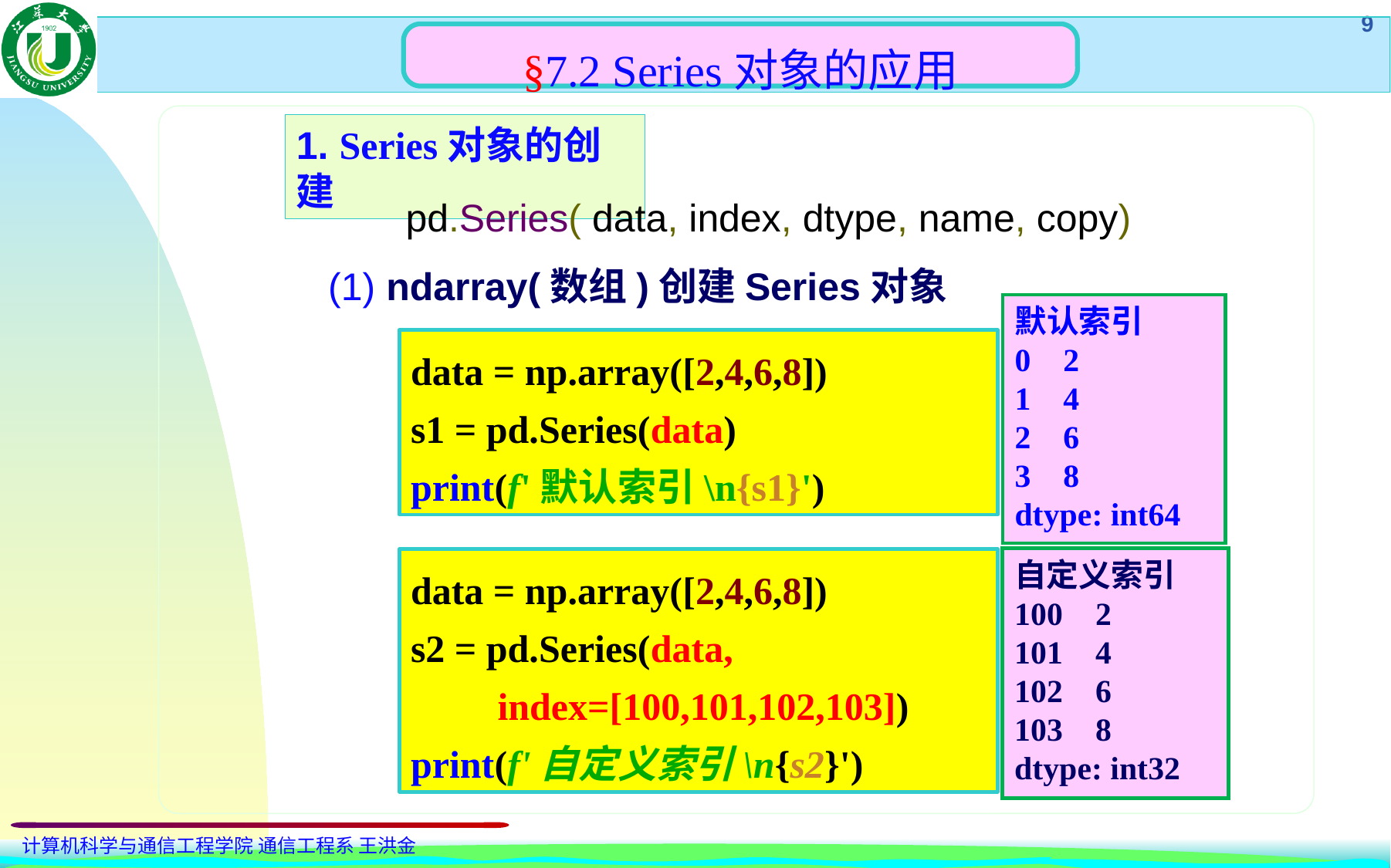

§7.2 Series对象的应用
1. Series对象的创建
pd.Series( data, index, dtype, name, copy)
(1) ndarray(数组)创建Series对象
默认索引
0    2
1    4
2    6
3    8
dtype: int64
data = np.array([2,4,6,8])
s1 = pd.Series(data)
print(f'默认索引\n{s1}')
自定义索引
100    2
101    4
102    6
103    8
dtype: int32
data = np.array([2,4,6,8])
s2 = pd.Series(data,
         index=[100,101,102,103])
print(f'自定义索引\n{s2}')